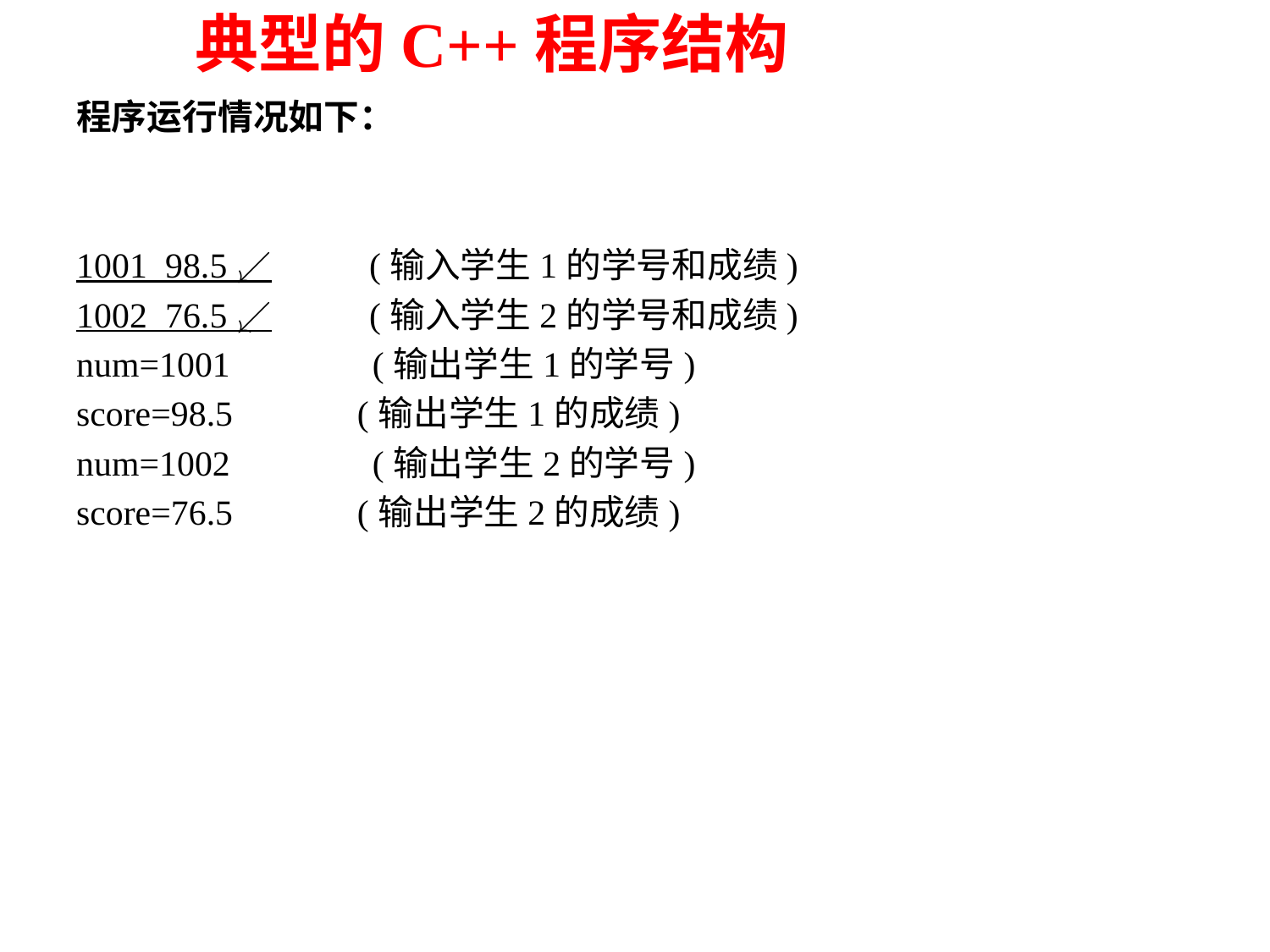

典型的C++程序结构
程序运行情况如下：

1001  98.5 ↙           (输入学生1的学号和成绩)
1002  76.5 ↙           (输入学生2的学号和成绩)
num=1001                (输出学生1的学号)
score=98.5              (输出学生1的成绩)
num=1002                (输出学生2的学号)
score=76.5              (输出学生2的成绩)